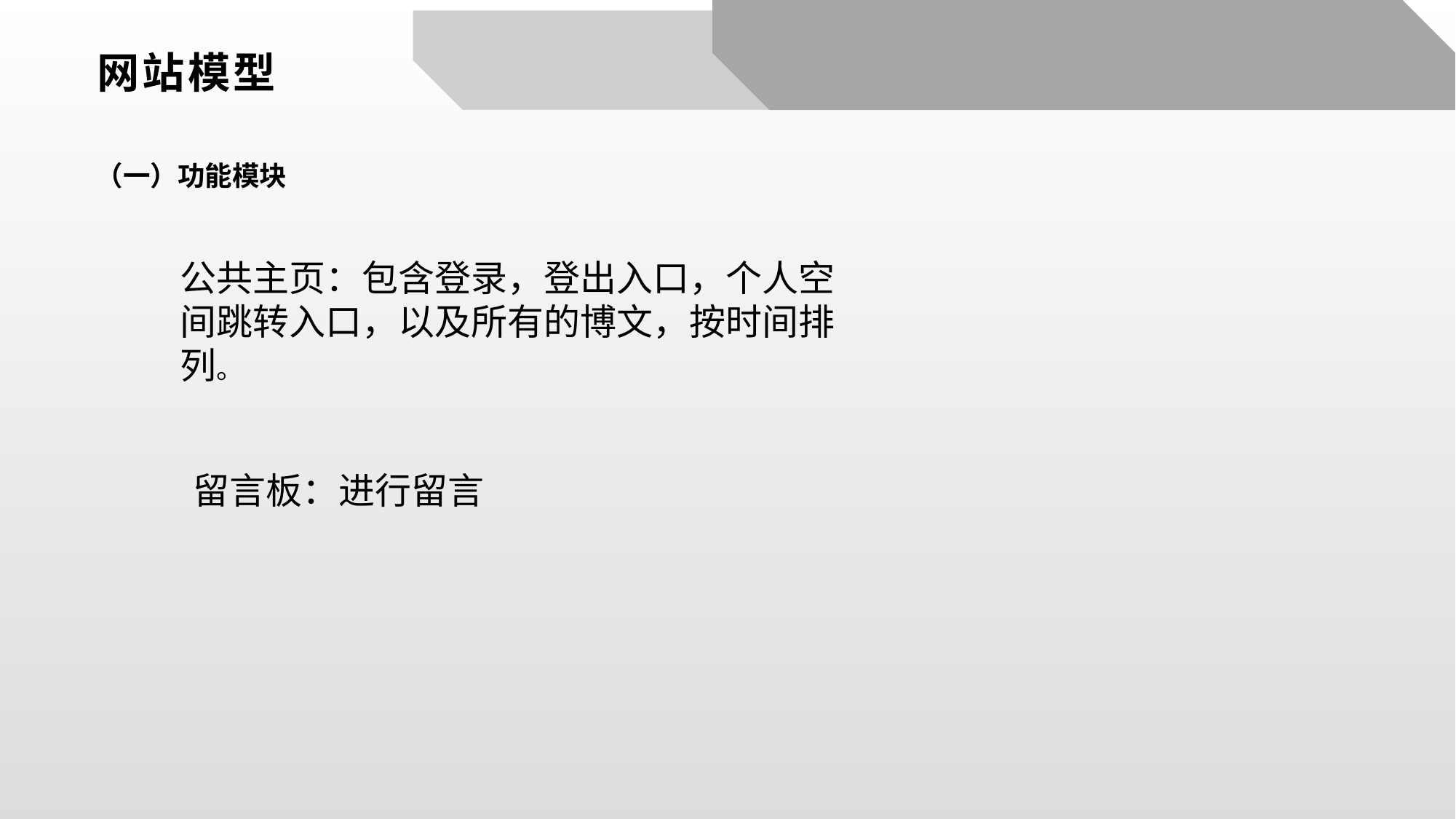

网站模型
（一）功能模块
公共主页：包含登录，登出入口，个人空间跳转入口，以及所有的博文，按时间排列。
留言板：进行留言